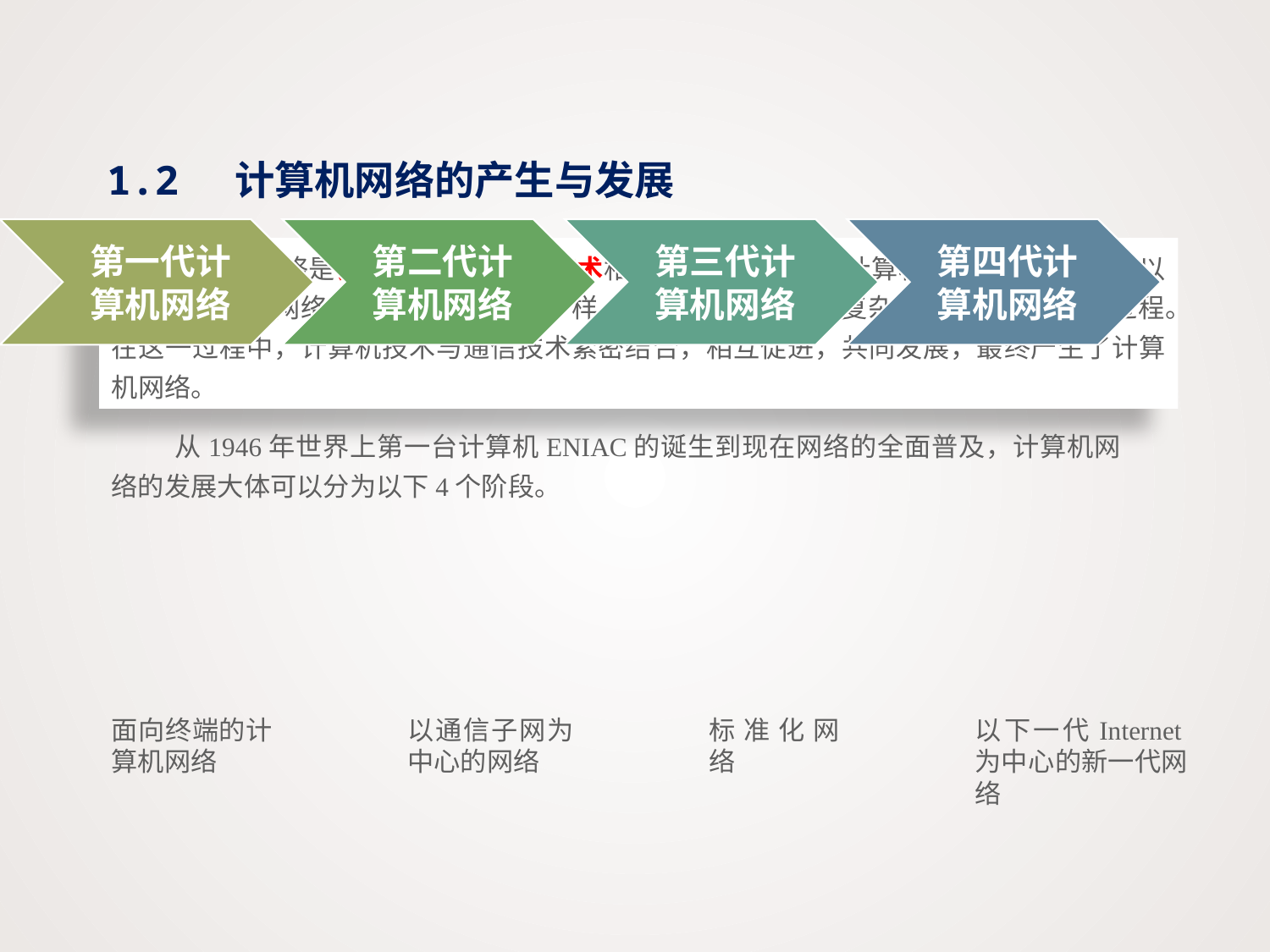

1.2　 计算机网络的产生与发展
计算机网络是计算机技术与通信技术相结合的产物。纵观计算机网络的发展历史可以发现，计算机网络和其他事物的发展一样，也经历了从简单到复杂，从低级到高级的过程。在这一过程中，计算机技术与通信技术紧密结合，相互促进，共同发展，最终产生了计算机网络。
第一代计算机网络
第二代计算机网络
第三代计算机网络
第四代计算机网络
从1946年世界上第一台计算机ENIAC的诞生到现在网络的全面普及，计算机网络的发展大体可以分为以下4个阶段。
面向终端的计算机网络
以通信子网为中心的网络
标准化网络
以下一代Internet为中心的新一代网络